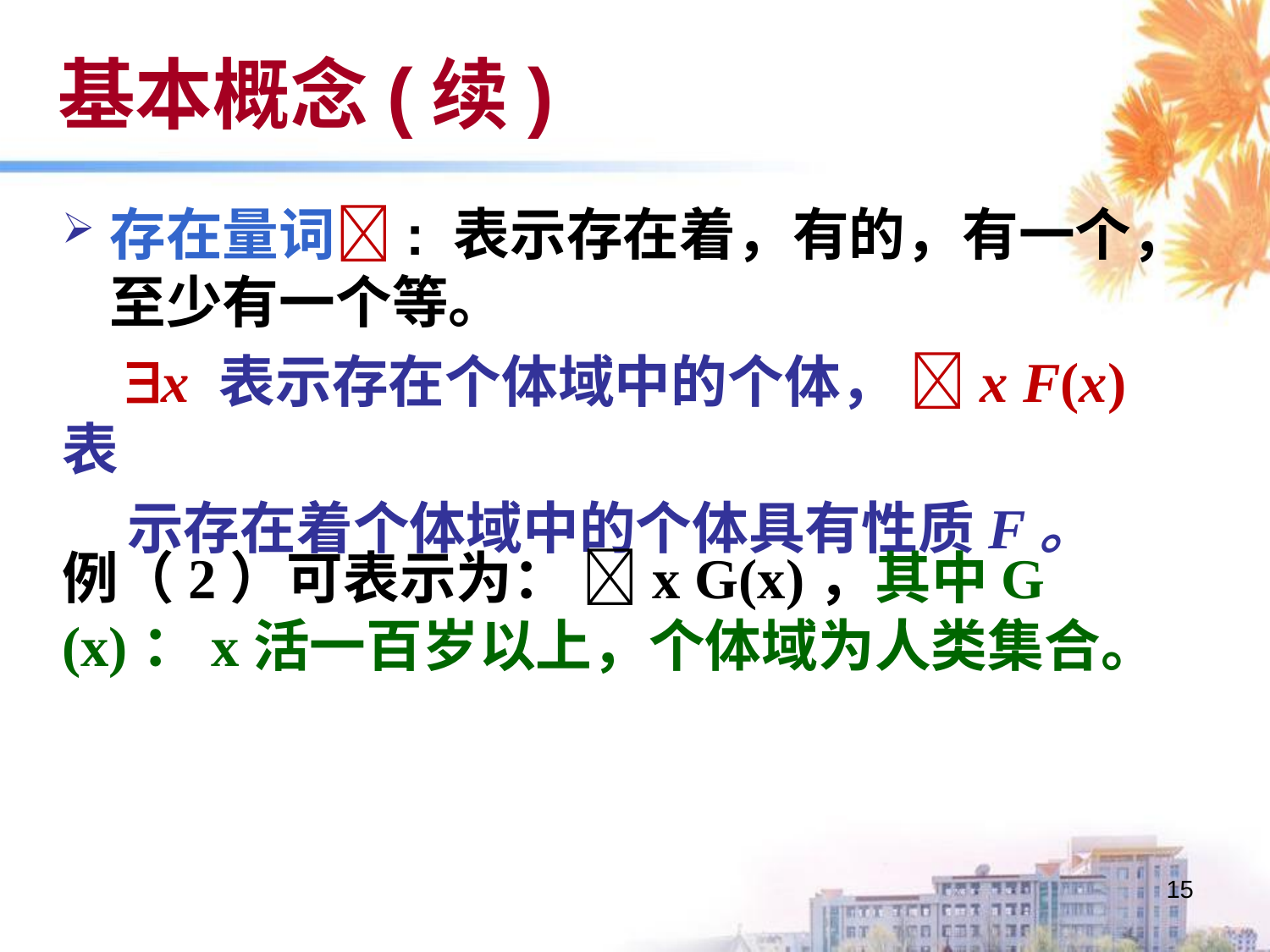

# 基本概念(续)
存在量词∃: 表示存在着，有的，有一个，至少有一个等。
    ∃x 表示存在个体域中的个体， ∃x F(x)表
    示存在着个体域中的个体具有性质F。

例（2）可表示为： ∃x G(x)，其中G (x)：x活一百岁以上，个体域为人类集合。
15